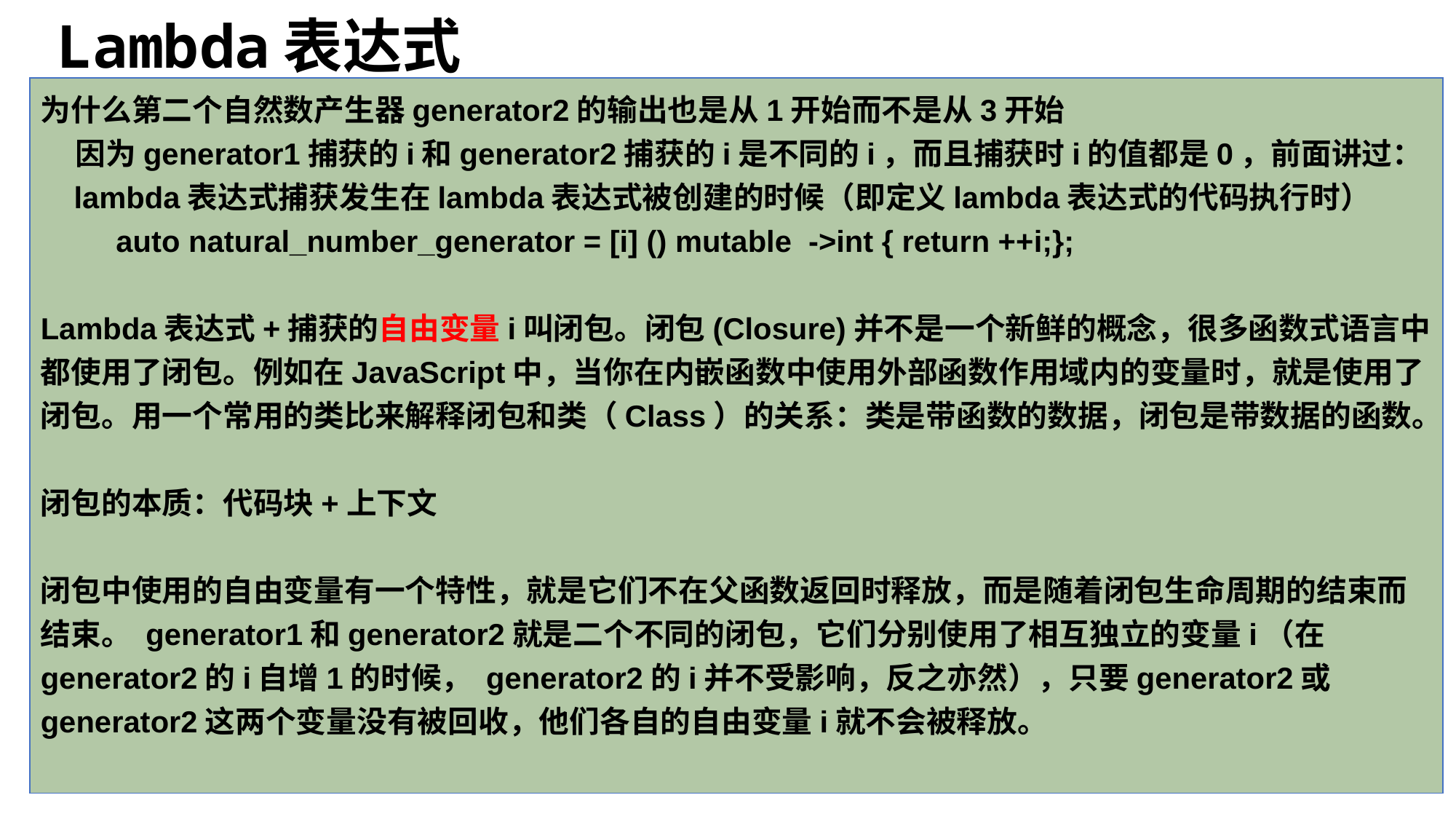

# Lambda表达式
为什么第二个自然数产生器generator2的输出也是从1开始而不是从3开始
    因为generator1捕获的i和generator2捕获的i是不同的i，而且捕获时i的值都是0，前面讲过：
    lambda表达式捕获发生在lambda表达式被创建的时候（即定义lambda表达式的代码执行时）
         auto natural_number_generator = [i] () mutable  ->int { return ++i;};

Lambda表达式+捕获的自由变量i叫闭包。闭包(Closure)并不是一个新鲜的概念，很多函数式语言中都使用了闭包。例如在JavaScript中，当你在内嵌函数中使用外部函数作用域内的变量时，就是使用了闭包。用一个常用的类比来解释闭包和类（Class）的关系：类是带函数的数据，闭包是带数据的函数。

闭包的本质：代码块+上下文

闭包中使用的自由变量有一个特性，就是它们不在父函数返回时释放，而是随着闭包生命周期的结束而结束。 generator1和generator2就是二个不同的闭包，它们分别使用了相互独立的变量i（在generator2的i自增1的时候， generator2的i并不受影响，反之亦然），只要generator2或generator2这两个变量没有被回收，他们各自的自由变量i就不会被释放。